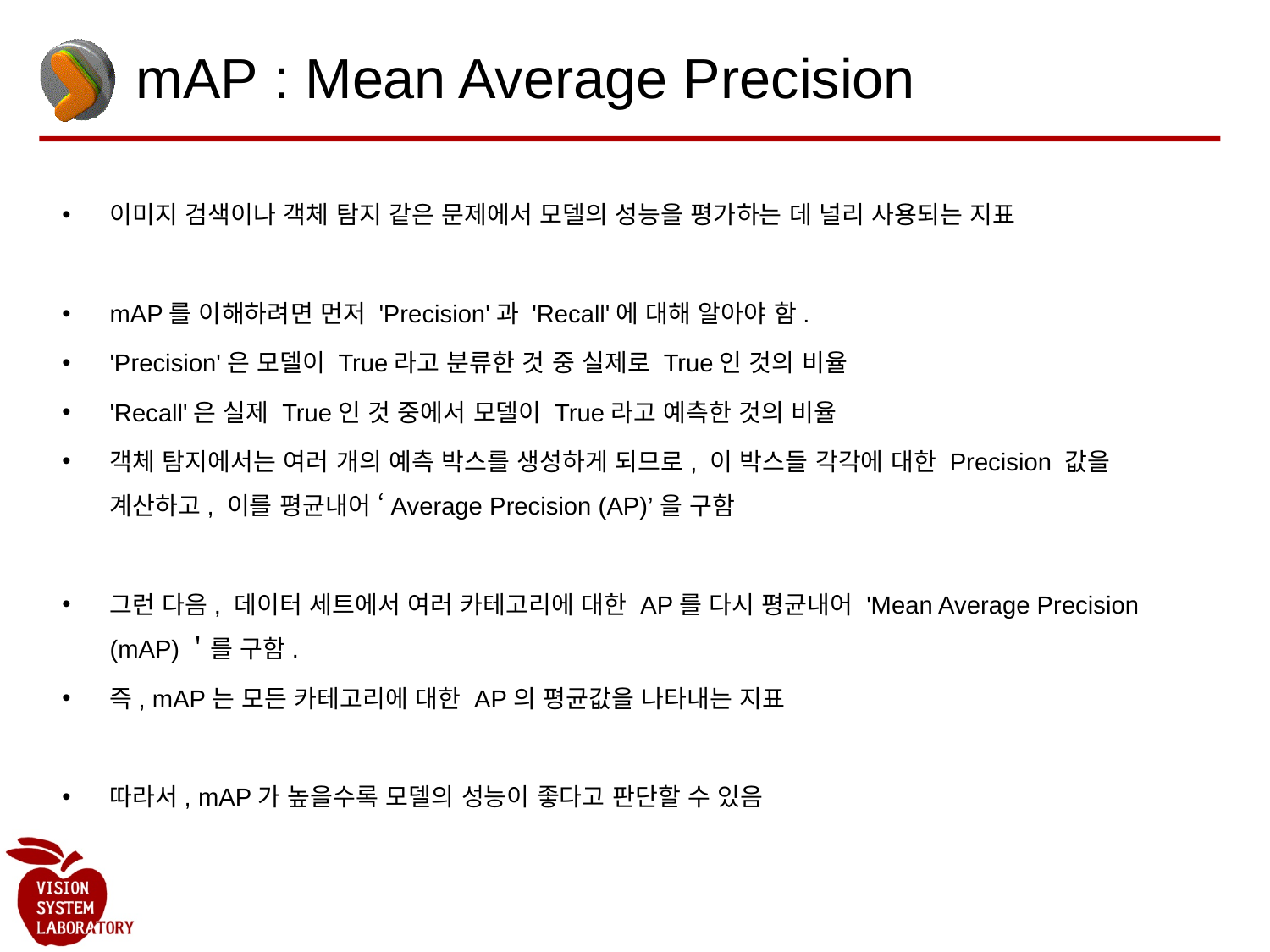

# mAP : Mean Average Precision
이미지 검색이나 객체 탐지 같은 문제에서 모델의 성능을 평가하는 데 널리 사용되는 지표

mAP를 이해하려면 먼저 'Precision'과 'Recall'에 대해 알아야 함.
'Precision'은 모델이 True라고 분류한 것 중 실제로 True인 것의 비율
'Recall'은 실제 True인 것 중에서 모델이 True라고 예측한 것의 비율
객체 탐지에서는 여러 개의 예측 박스를 생성하게 되므로, 이 박스들 각각에 대한 Precision 값을 계산하고, 이를 평균내어 ‘Average Precision (AP)’을 구함

그런 다음, 데이터 세트에서 여러 카테고리에 대한 AP를 다시 평균내어 'Mean Average Precision (mAP)＇를 구함.
즉, mAP는 모든 카테고리에 대한 AP의 평균값을 나타내는 지표

따라서, mAP가 높을수록 모델의 성능이 좋다고 판단할 수 있음